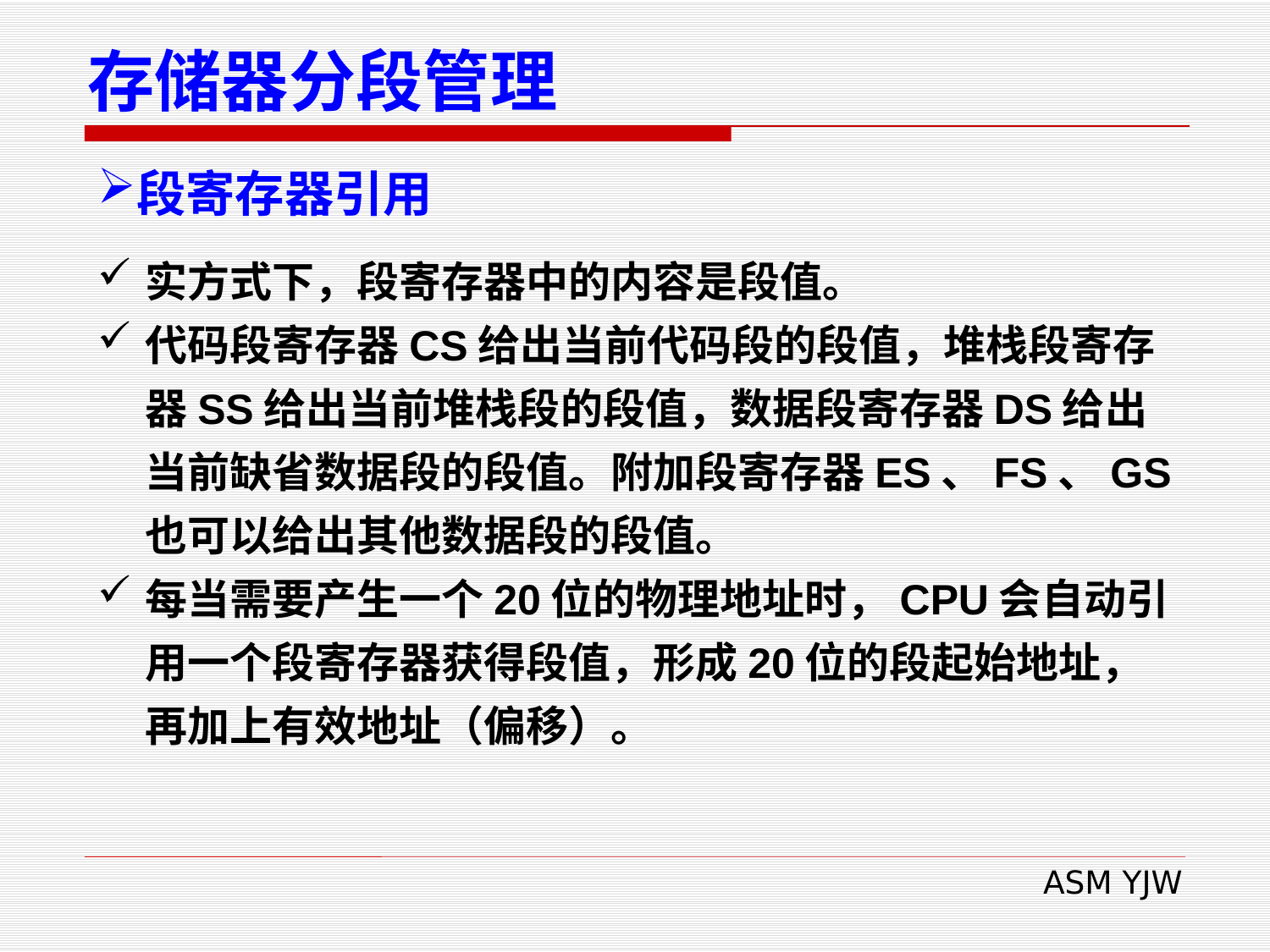

# 存储器分段管理
段寄存器引用
实方式下，段寄存器中的内容是段值。
代码段寄存器CS给出当前代码段的段值，堆栈段寄存器SS给出当前堆栈段的段值，数据段寄存器DS给出当前缺省数据段的段值。附加段寄存器ES、FS、GS也可以给出其他数据段的段值。
每当需要产生一个20位的物理地址时，CPU会自动引用一个段寄存器获得段值，形成20位的段起始地址，再加上有效地址（偏移）。